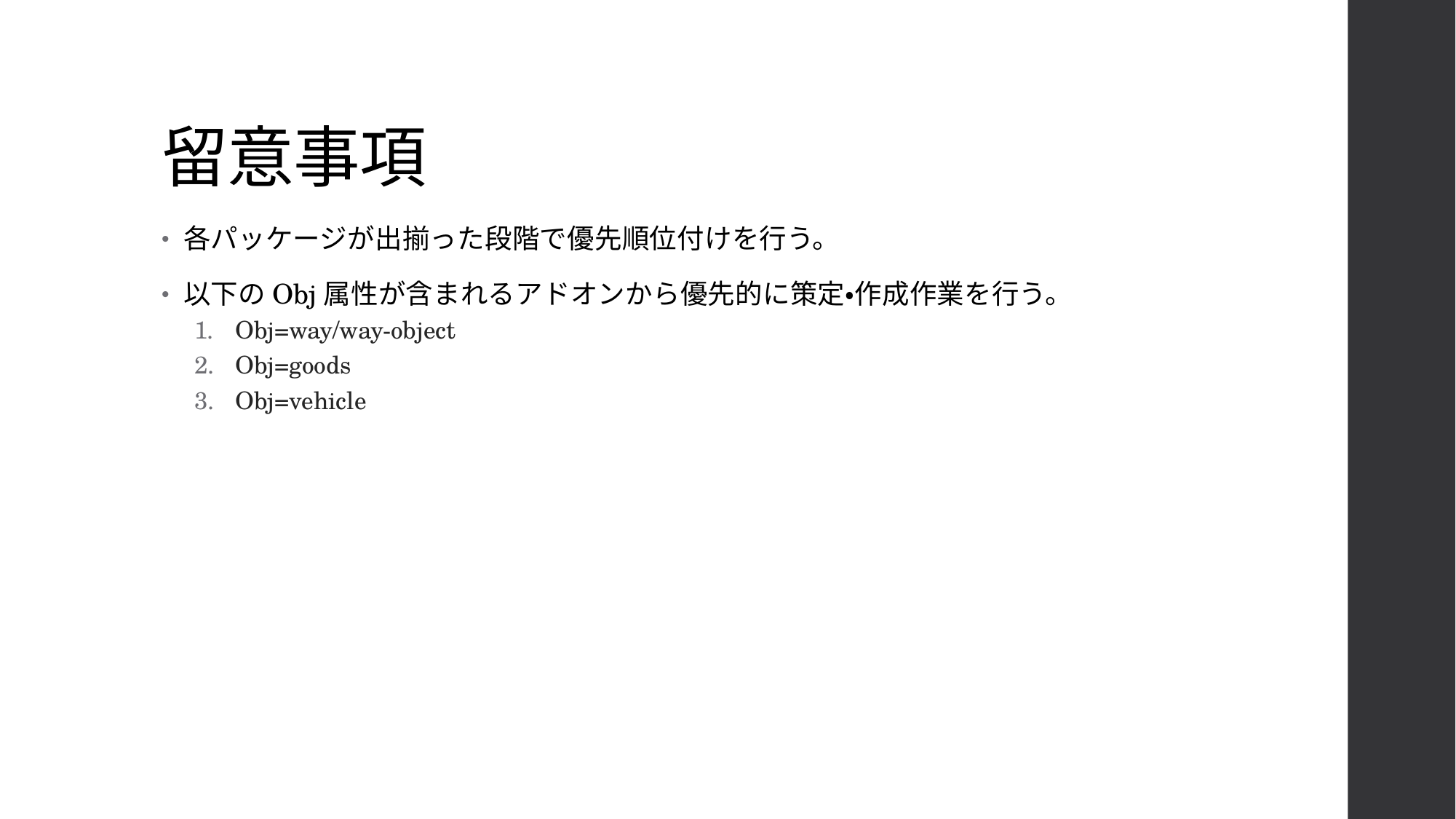

# 留意事項
各パッケージが出揃った段階で優先順位付けを行う。
以下のObj属性が含まれるアドオンから優先的に策定・作成作業を行う。
Obj=way/way-object
Obj=goods
Obj=vehicle